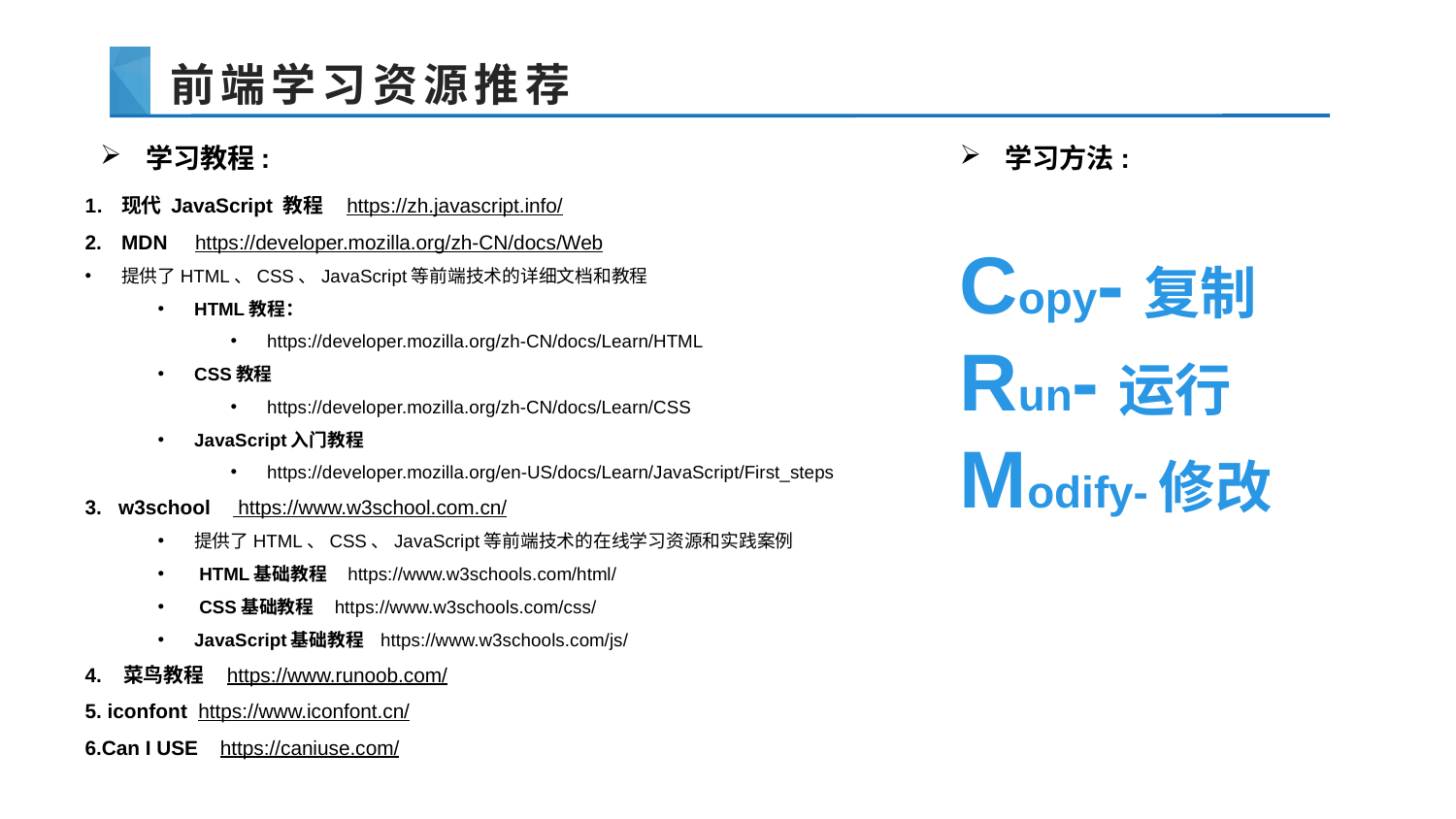

# 前端学习资源推荐
学习教程:
学习方法:
现代 JavaScript 教程    https://zh.javascript.info/
MDN     https://developer.mozilla.org/zh-CN/docs/Web
提供了HTML、CSS、JavaScript等前端技术的详细文档和教程
HTML教程：
https://developer.mozilla.org/zh-CN/docs/Learn/HTML
CSS教程
https://developer.mozilla.org/zh-CN/docs/Learn/CSS
JavaScript入门教程
https://developer.mozilla.org/en-US/docs/Learn/JavaScript/First_steps
3.   w3school     https://www.w3school.com.cn/
提供了HTML、CSS、JavaScript等前端技术的在线学习资源和实践案例
 HTML基础教程    https://www.w3schools.com/html/
 CSS基础教程    https://www.w3schools.com/css/
JavaScript基础教程   https://www.w3schools.com/js/
4.   菜鸟教程    https://www.runoob.com/
5. iconfont  https://www.iconfont.cn/
6.Can I USE    https://caniuse.com/
Copy-复制
Run-运行
Modify-修改